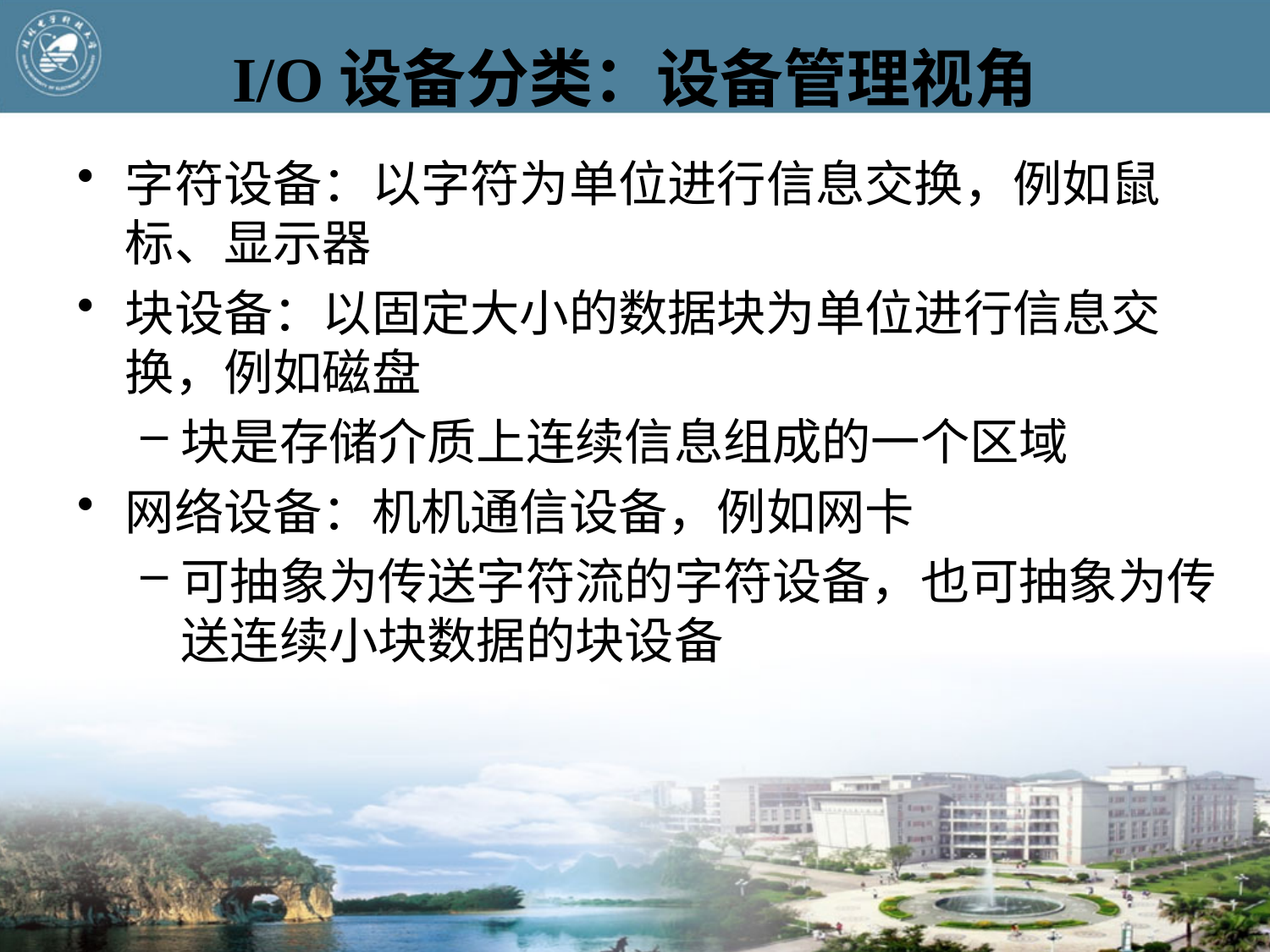

# I/O设备分类：设备管理视角
字符设备：以字符为单位进行信息交换，例如鼠标、显示器
块设备：以固定大小的数据块为单位进行信息交换，例如磁盘
块是存储介质上连续信息组成的一个区域
网络设备：机机通信设备，例如网卡
可抽象为传送字符流的字符设备，也可抽象为传送连续小块数据的块设备